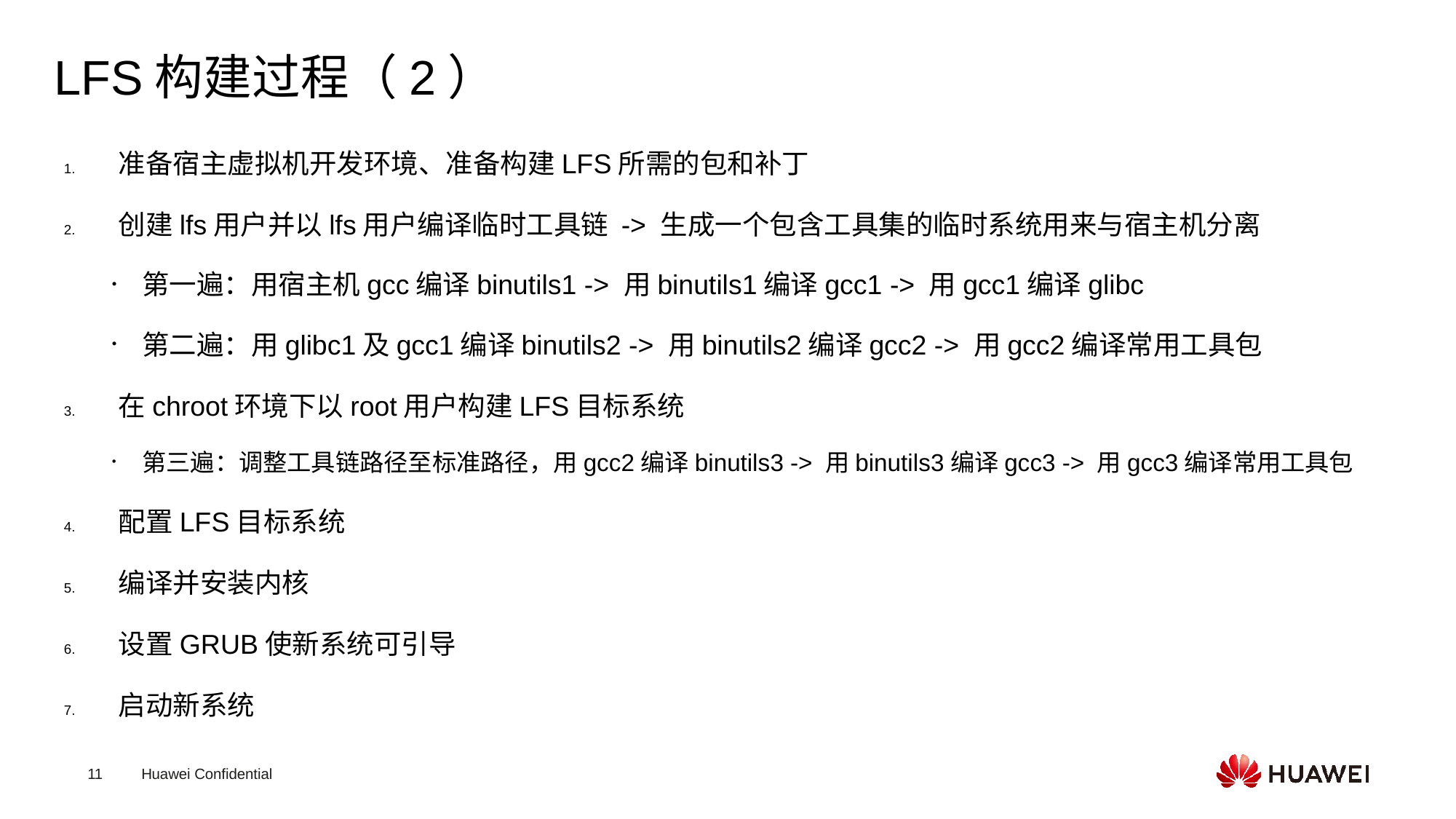

# LFS构建过程（2）
准备宿主虚拟机开发环境、准备构建LFS所需的包和补丁
创建lfs用户并以lfs用户编译临时工具链 -> 生成一个包含工具集的临时系统用来与宿主机分离
第一遍：用宿主机gcc编译binutils1 -> 用binutils1编译gcc1 -> 用gcc1编译glibc
第二遍：用glibc1及gcc1编译binutils2 -> 用binutils2编译gcc2 -> 用gcc2编译常用工具包
在chroot环境下以root用户构建LFS目标系统
第三遍：调整工具链路径至标准路径，用gcc2编译binutils3 -> 用binutils3编译gcc3 -> 用gcc3编译常用工具包
配置LFS目标系统
编译并安装内核
设置GRUB使新系统可引导
启动新系统